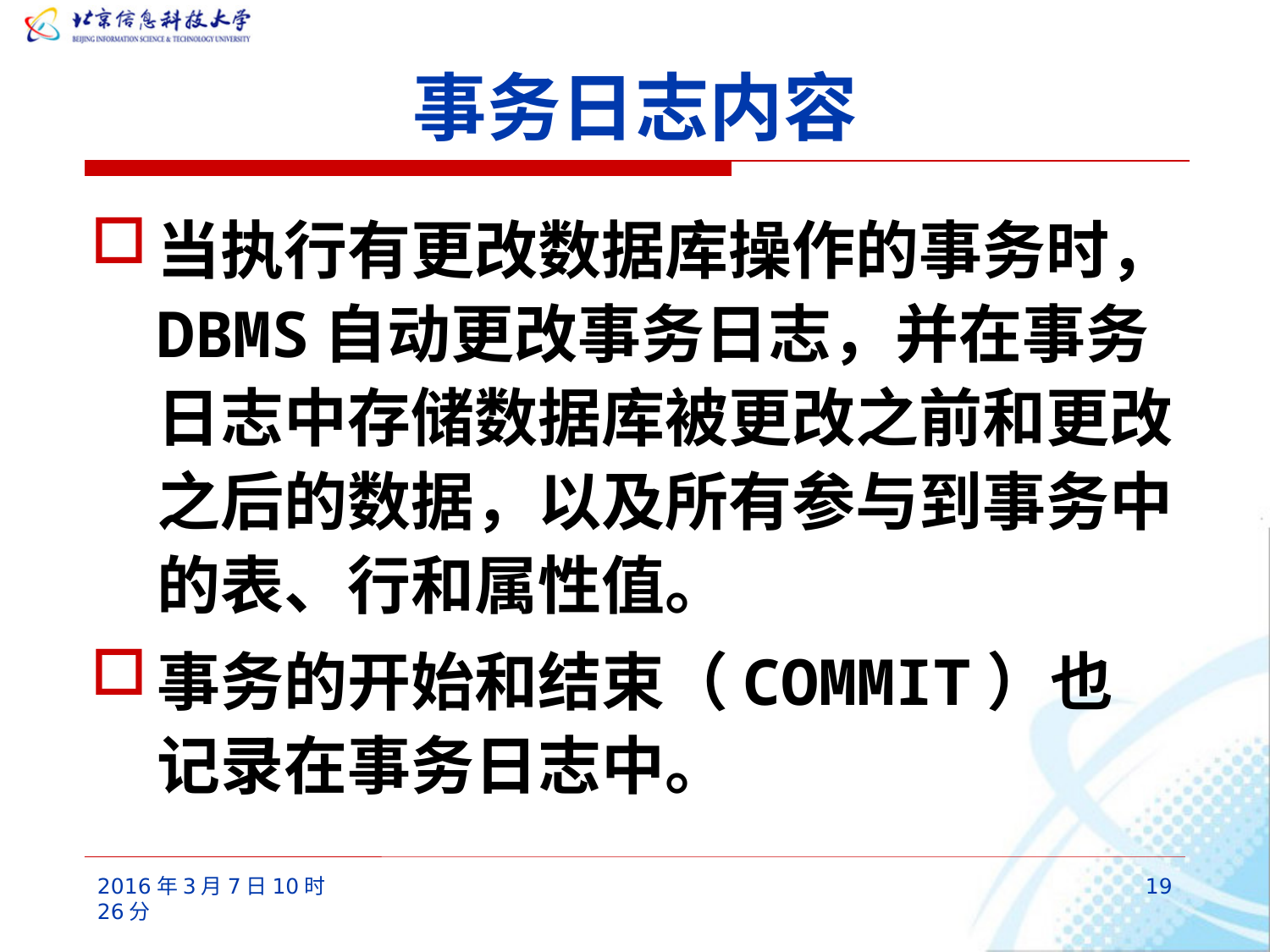

# 事务日志内容
当执行有更改数据库操作的事务时，DBMS自动更改事务日志，并在事务日志中存储数据库被更改之前和更改之后的数据，以及所有参与到事务中的表、行和属性值。
事务的开始和结束（COMMIT）也记录在事务日志中。
2016年3月7日10时26分
19